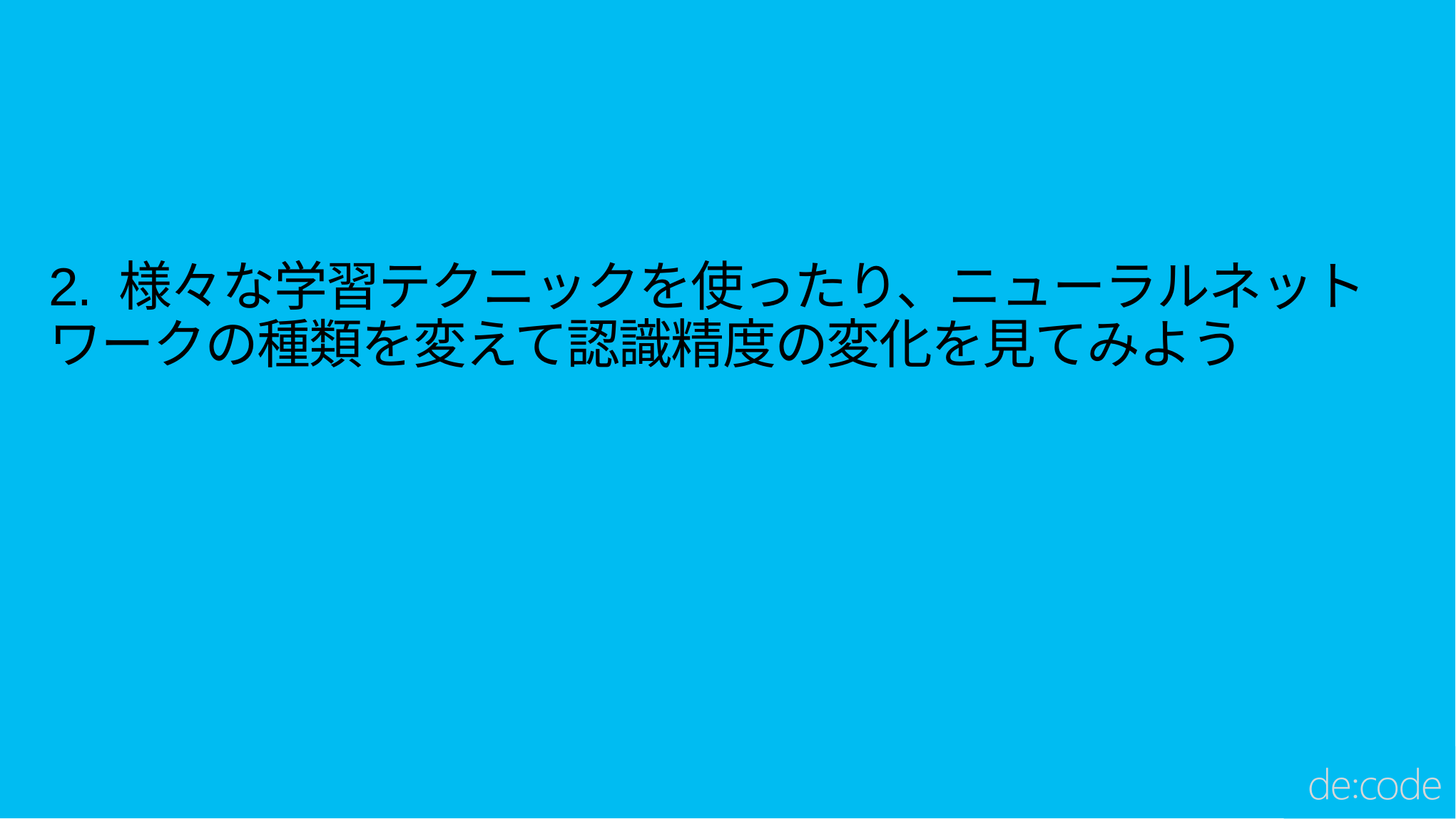

# 2. 様々な学習テクニックを使ったり、ニューラルネットワークの種類を変えて認識精度の変化を見てみよう